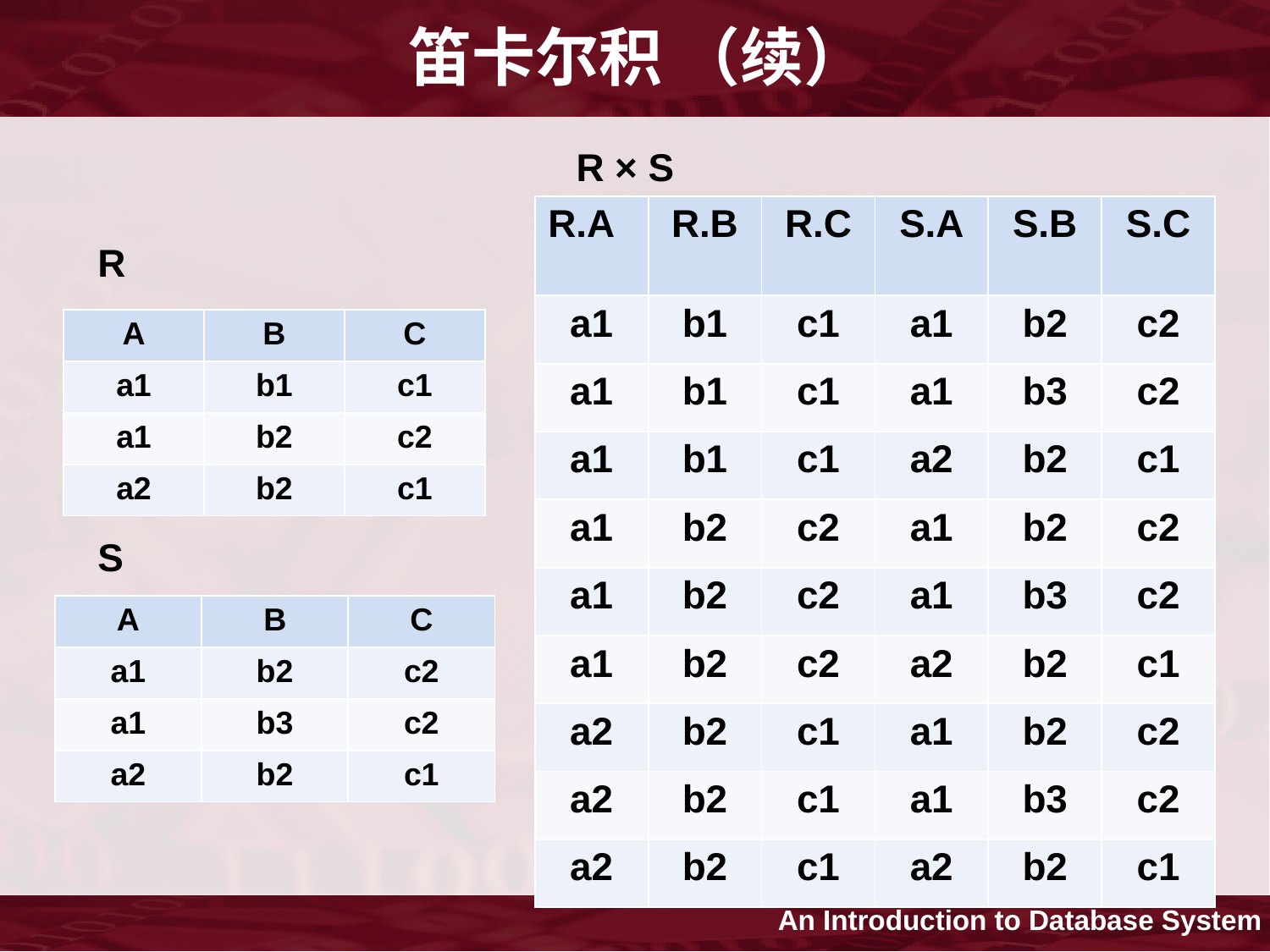

# 笛卡尔积 （续）
R × S
| R.A | R.B | R.C | S.A | S.B | S.C |
| --- | --- | --- | --- | --- | --- |
| a1 | b1 | c1 | a1 | b2 | c2 |
| a1 | b1 | c1 | a1 | b3 | c2 |
| a1 | b1 | c1 | a2 | b2 | c1 |
| a1 | b2 | c2 | a1 | b2 | c2 |
| a1 | b2 | c2 | a1 | b3 | c2 |
| a1 | b2 | c2 | a2 | b2 | c1 |
| a2 | b2 | c1 | a1 | b2 | c2 |
| a2 | b2 | c1 | a1 | b3 | c2 |
| a2 | b2 | c1 | a2 | b2 | c1 |
R
| A | B | C |
| --- | --- | --- |
| a1 | b1 | c1 |
| a1 | b2 | c2 |
| a2 | b2 | c1 |
S
| A | B | C |
| --- | --- | --- |
| a1 | b2 | c2 |
| a1 | b3 | c2 |
| a2 | b2 | c1 |